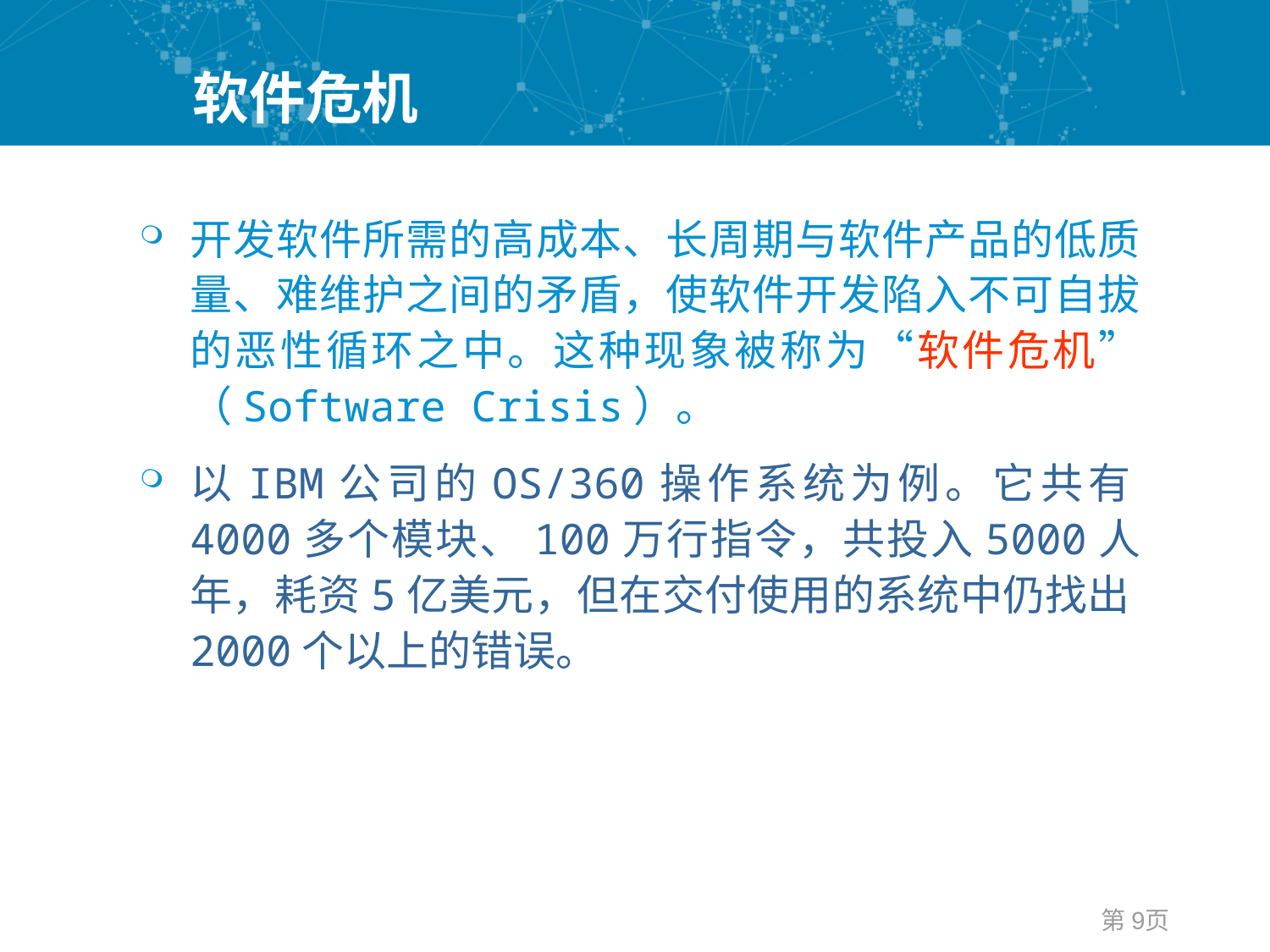

# 软件危机
开发软件所需的高成本、长周期与软件产品的低质量、难维护之间的矛盾，使软件开发陷入不可自拔的恶性循环之中。这种现象被称为“软件危机”（Software Crisis）。
以IBM公司的OS/360操作系统为例。它共有4000多个模块、100万行指令，共投入5000人年，耗资5亿美元，但在交付使用的系统中仍找出2000个以上的错误。
第9页